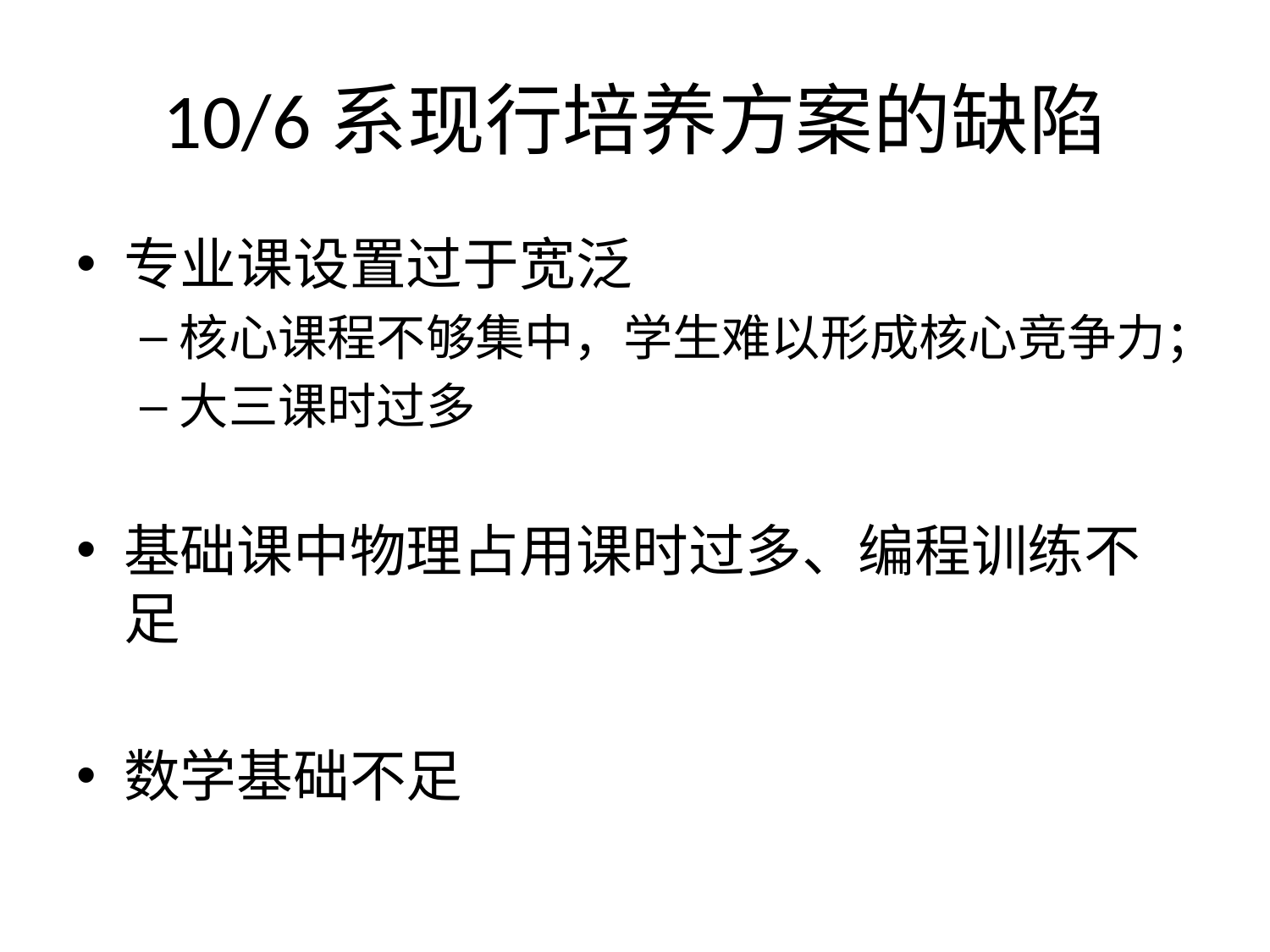

# 10/6系现行培养方案的缺陷
专业课设置过于宽泛
核心课程不够集中，学生难以形成核心竞争力；
大三课时过多

基础课中物理占用课时过多、编程训练不足

数学基础不足